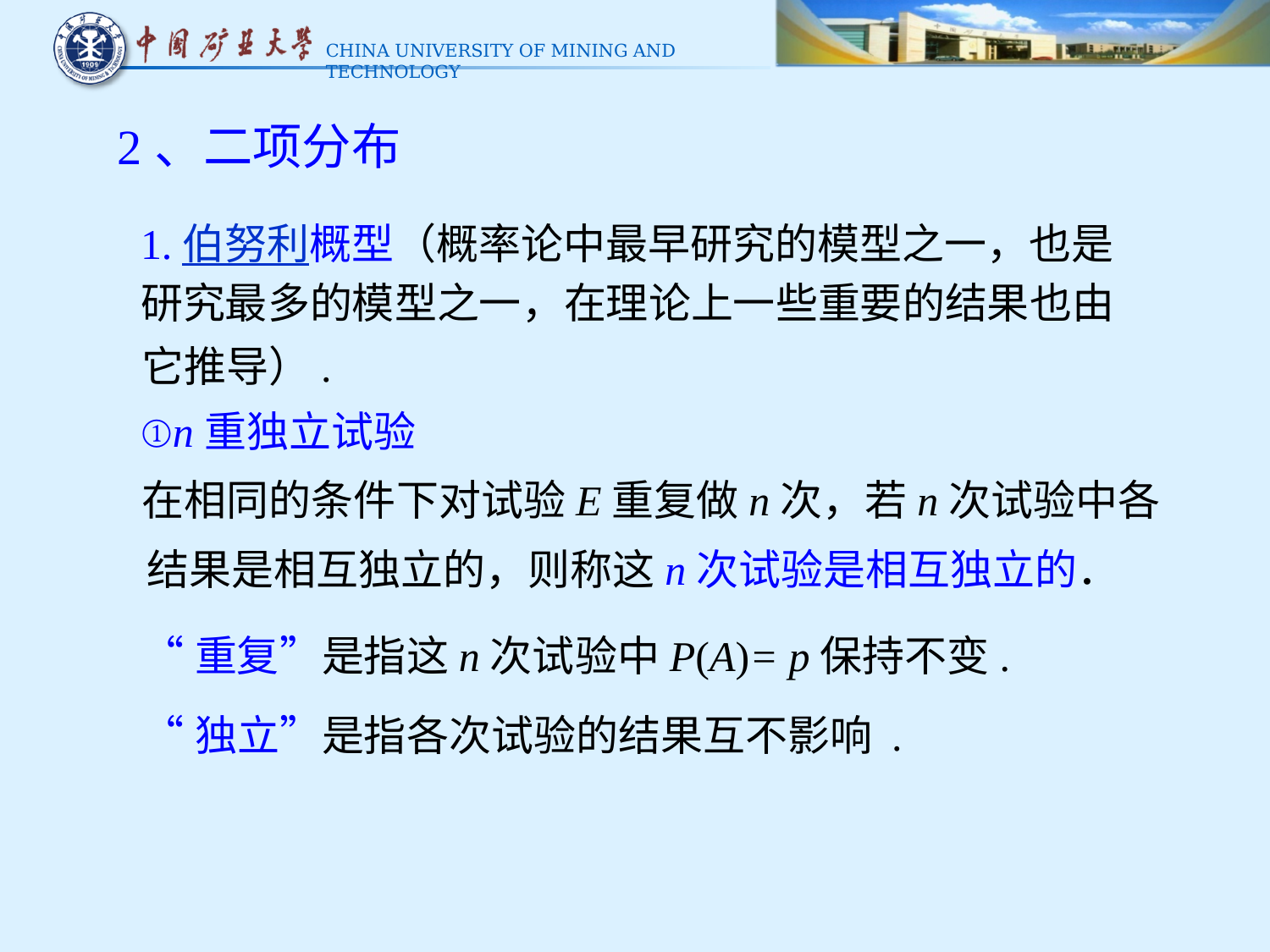

2、二项分布
   1.伯努利概型（概率论中最早研究的模型之一，也是
研究最多的模型之一，在理论上一些重要的结果也由
它推导）.
①n重独立试验
在相同的条件下对试验E重复做n次，若n次试验中各
结果是相互独立的，则称这n次试验是相互独立的．
“重复”是指这n次试验中P(A)= p保持不变.
“独立”是指各次试验的结果互不影响 .